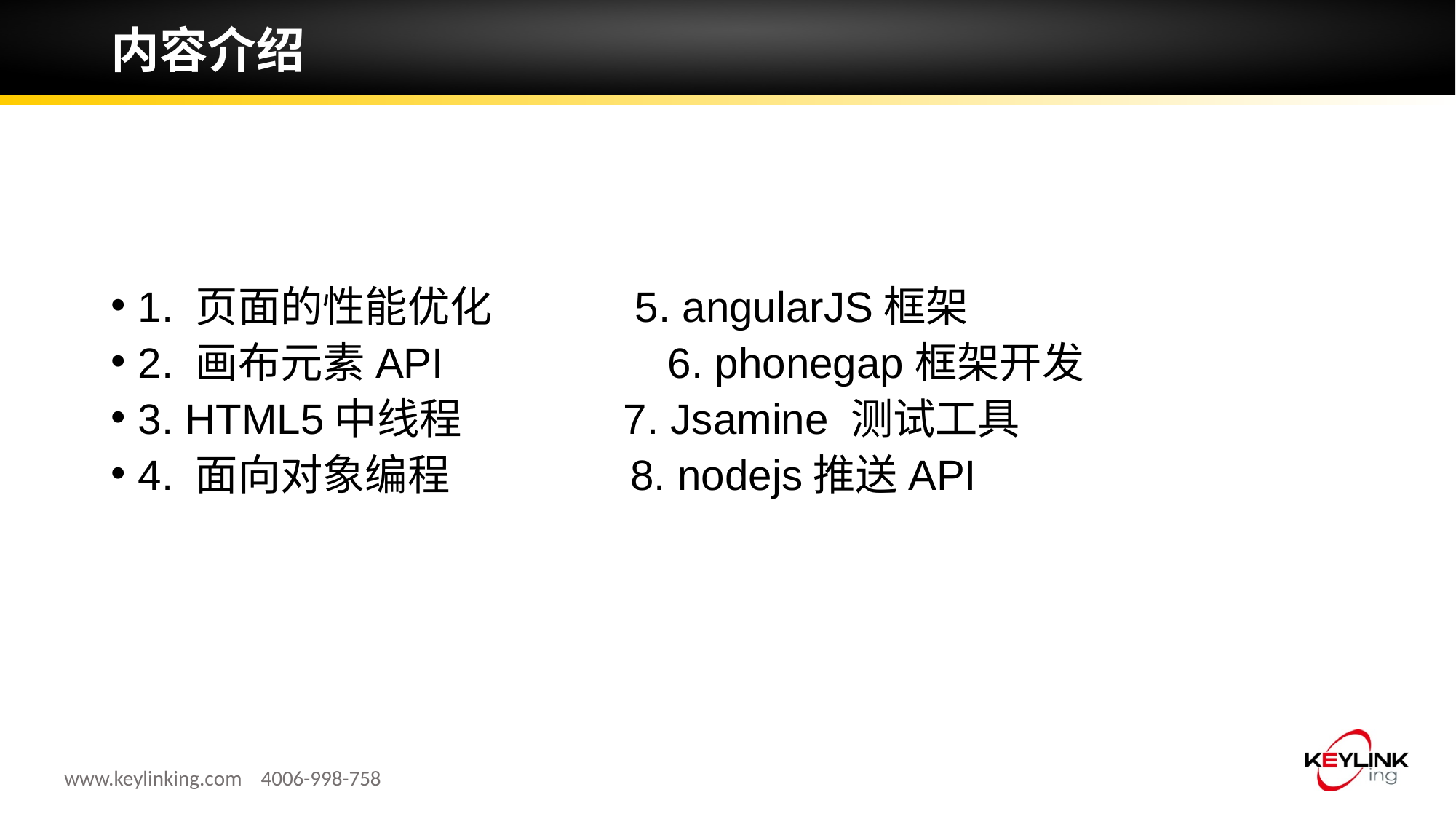

# 内容介绍

1. 页面的性能优化              5. angularJS框架
2. 画布元素API                   6. phonegap框架开发
3. HTML5中线程                7. Jsamine 测试工具
4. 面向对象编程                  8. nodejs推送API